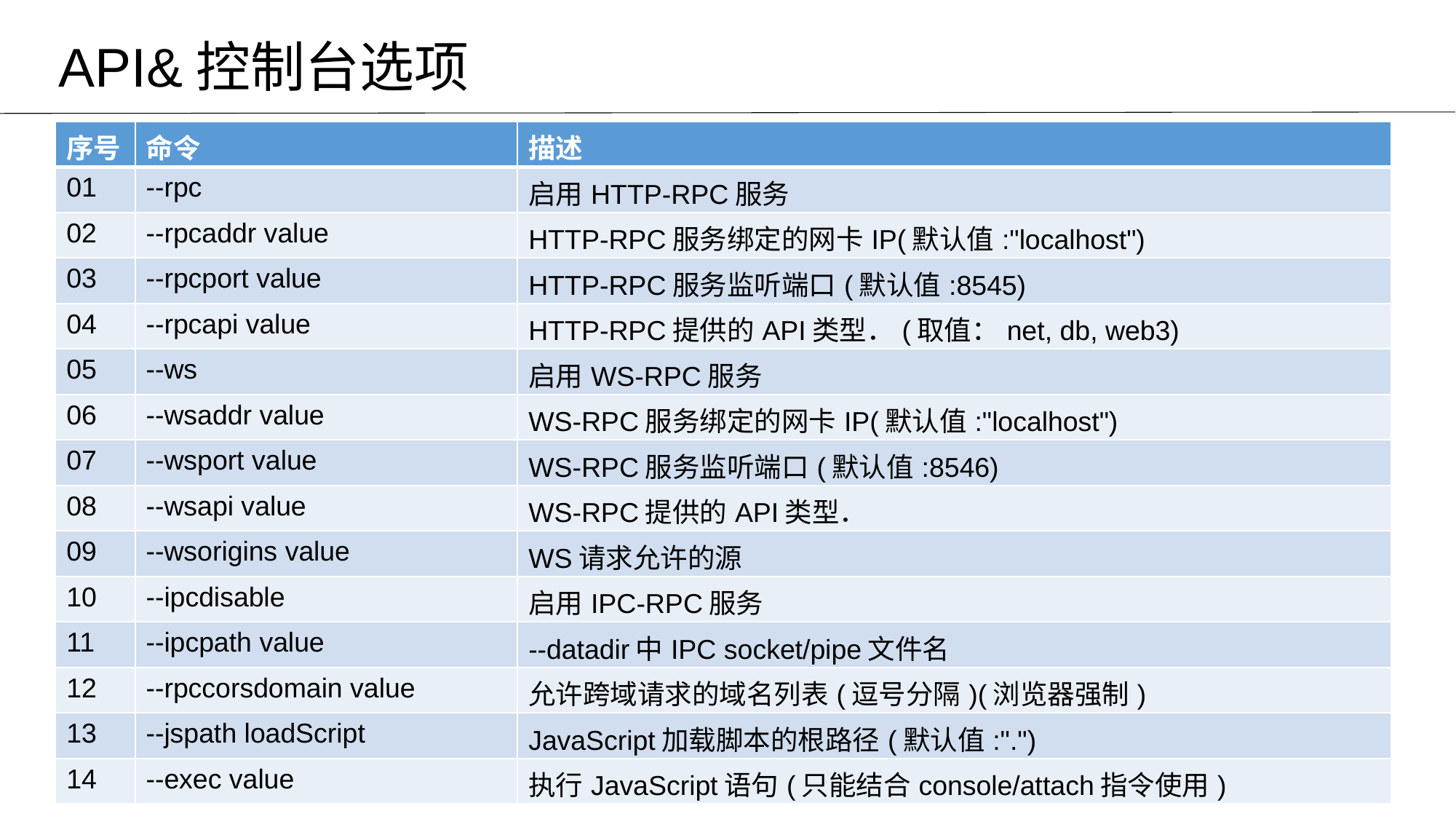

API&控制台选项
| 序号 | 命令 | 描述 |
| --- | --- | --- |
| 01 | --rpc | 启用HTTP-RPC服务 |
| 02 | --rpcaddr value | HTTP-RPC服务绑定的网卡IP(默认值:"localhost") |
| 03 | --rpcport value | HTTP-RPC服务监听端口(默认值:8545) |
| 04 | --rpcapi value | HTTP-RPC提供的API类型．(取值：net, db, web3) |
| 05 | --ws | 启用WS-RPC服务 |
| 06 | --wsaddr value | WS-RPC服务绑定的网卡IP(默认值:"localhost") |
| 07 | --wsport value | WS-RPC服务监听端口(默认值:8546) |
| 08 | --wsapi value | WS-RPC提供的API类型． |
| 09 | --wsorigins value | WS请求允许的源 |
| 10 | --ipcdisable | 启用IPC-RPC服务 |
| 11 | --ipcpath value | --datadir中IPC socket/pipe文件名 |
| 12 | --rpccorsdomain value | 允许跨域请求的域名列表(逗号分隔)(浏览器强制) |
| 13 | --jspath loadScript | JavaScript加载脚本的根路径(默认值:".") |
| 14 | --exec value | 执行JavaScript语句(只能结合console/attach指令使用) |